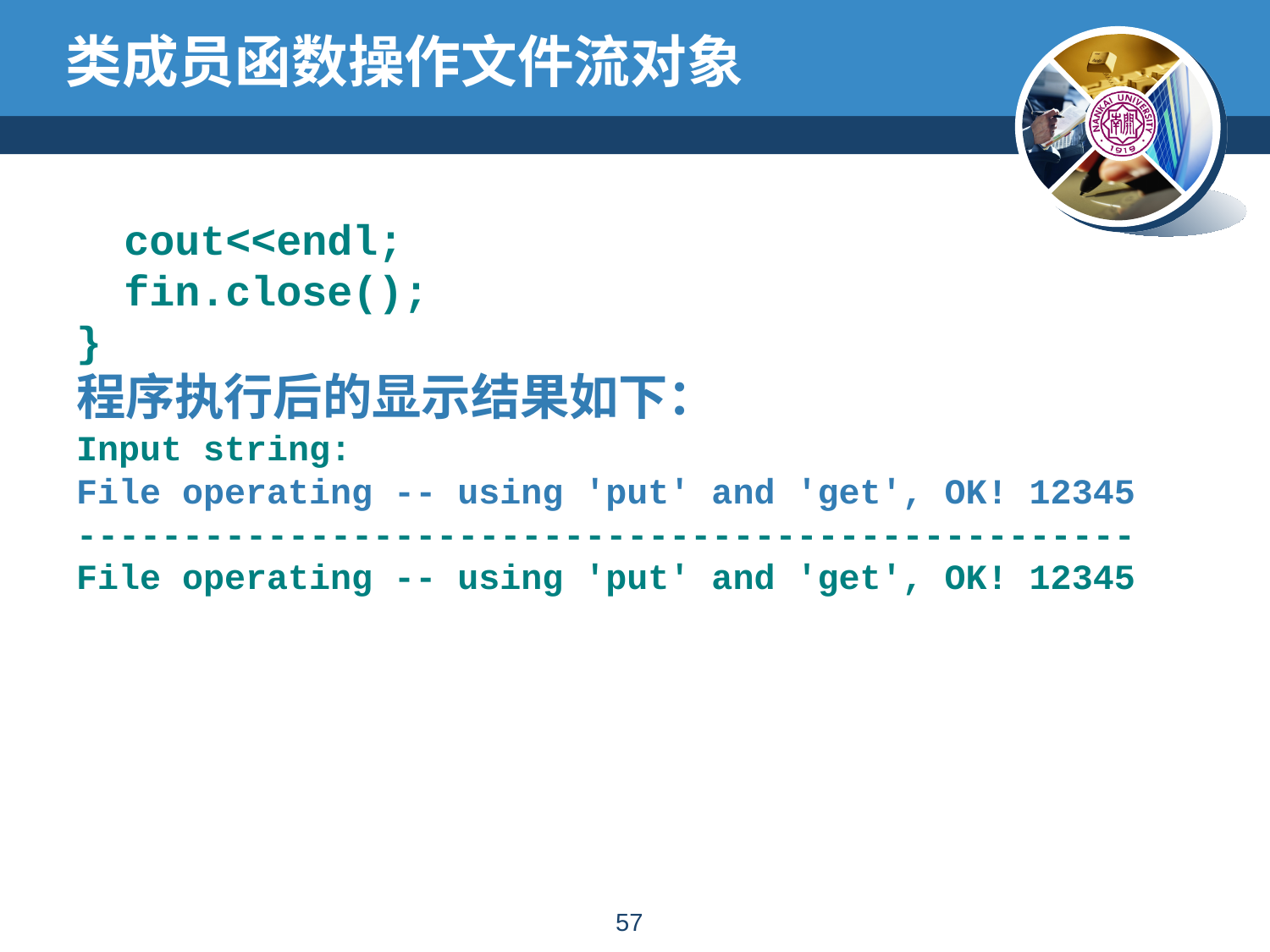

# 类成员函数操作文件流对象
	cout<<endl;
	fin.close();
}
程序执行后的显示结果如下：
Input string:
File operating -- using 'put' and 'get', OK! 12345
--------------------------------------------------
File operating -- using 'put' and 'get', OK! 12345
57